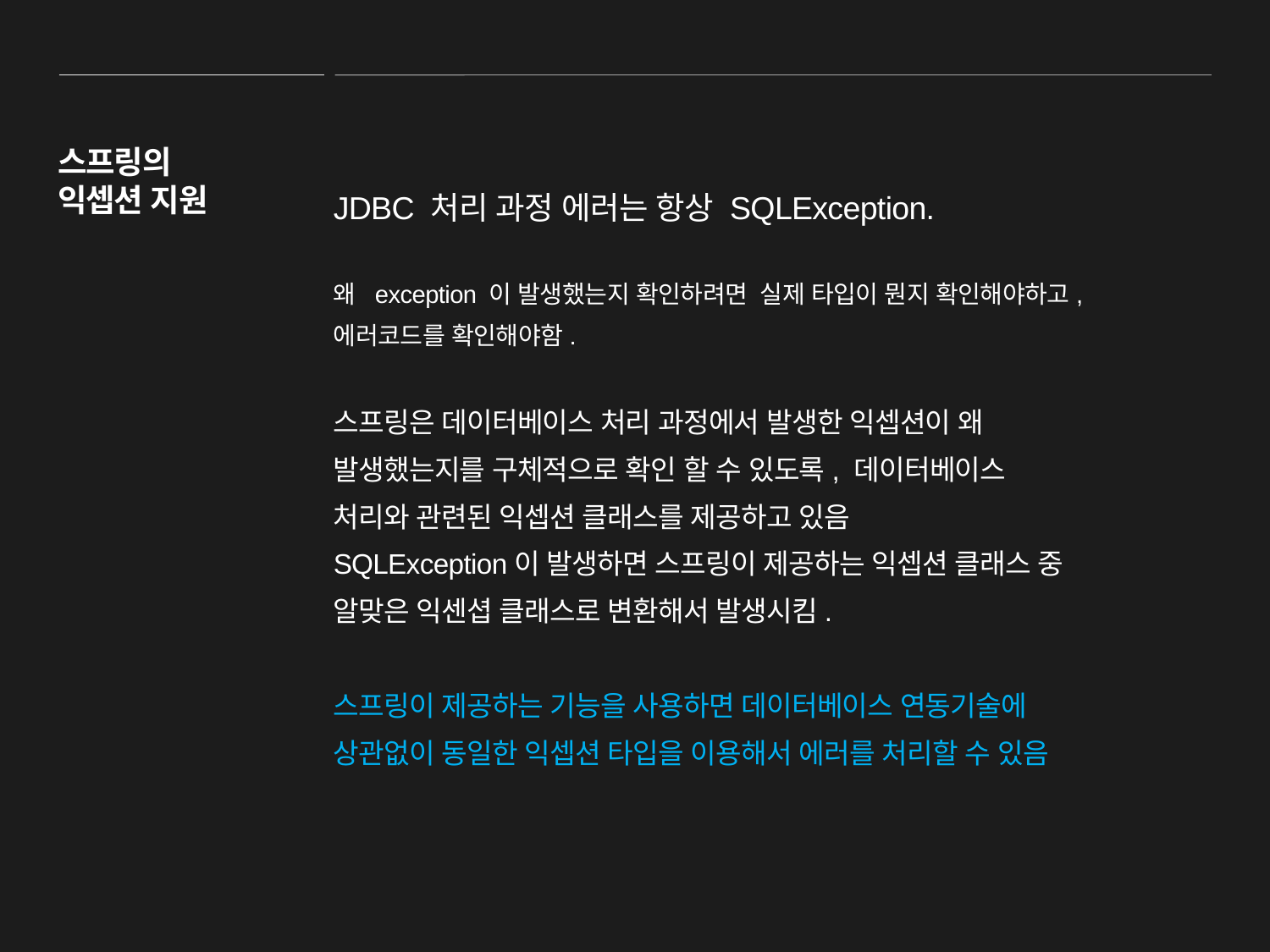

스프링의 익셉션 지원
JDBC 처리 과정 에러는 항상 SQLException.

왜  exception 이 발생했는지 확인하려면  실제 타입이 뭔지 확인해야하고, 에러코드를 확인해야함.

스프링은 데이터베이스 처리 과정에서 발생한 익셉션이 왜 발생했는지를 구체적으로 확인 할 수 있도록, 데이터베이스 처리와 관련된 익셉션 클래스를 제공하고 있음
SQLException이 발생하면 스프링이 제공하는 익셉션 클래스 중 알맞은 익센셥 클래스로 변환해서 발생시킴.

스프링이 제공하는 기능을 사용하면 데이터베이스 연동기술에 상관없이 동일한 익셉션 타입을 이용해서 에러를 처리할 수 있음